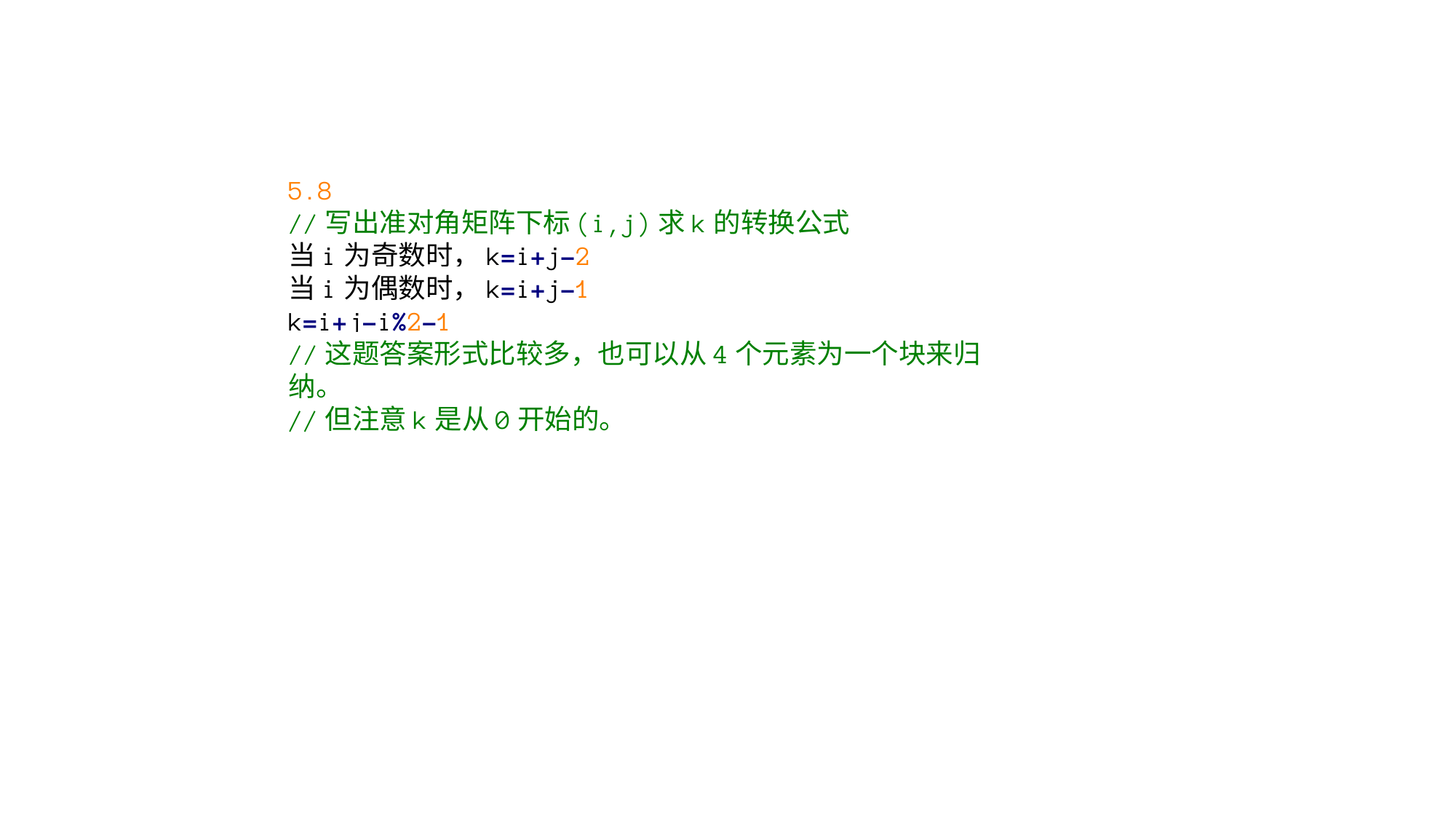

5.8
//写出准对角矩阵下标(i,j)求k的转换公式
当i为奇数时，k=i+j-2
当i为偶数时，k=i+j-1
k=i+j-i%2-1
//这题答案形式比较多，也可以从4个元素为一个块来归纳。
//但注意k是从0开始的。